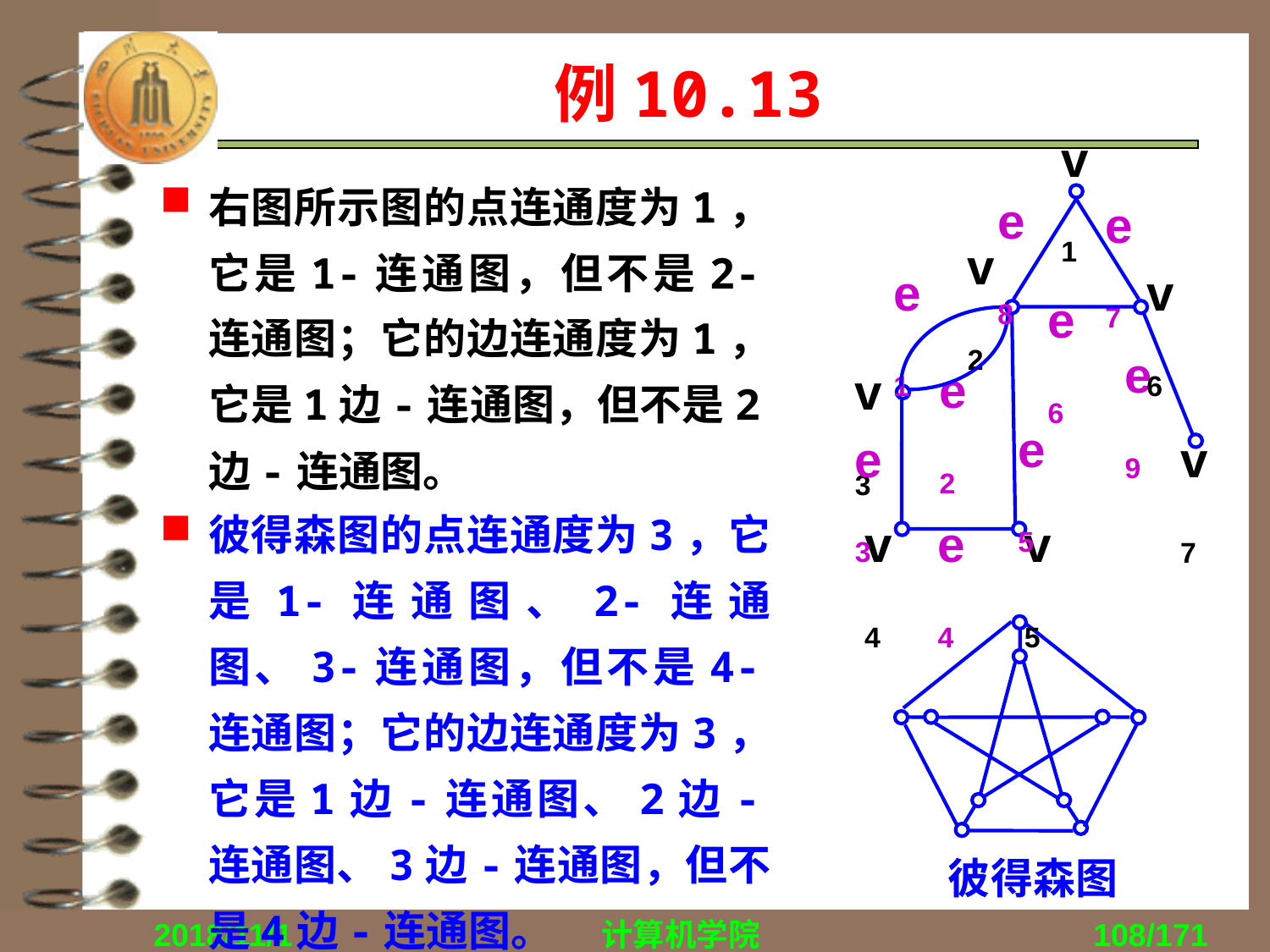

# 例10.13
v1
e8
e7

v2
e1
v6
e6

e9
e2
v3

e5
e3
v7

v4
e4
v5

右图所示图的点连通度为1，它是1-连通图，但不是2-连通图；它的边连通度为1，它是1边-连通图，但不是2边-连通图。
彼得森图的点连通度为3，它是1-连通图、2-连通图、3-连通图，但不是4-连通图；它的边连通度为3，它是1边-连通图、2边-连通图、3边-连通图，但不是4边-连通图。

彼得森图
2018/11/1
计算机学院
108/171